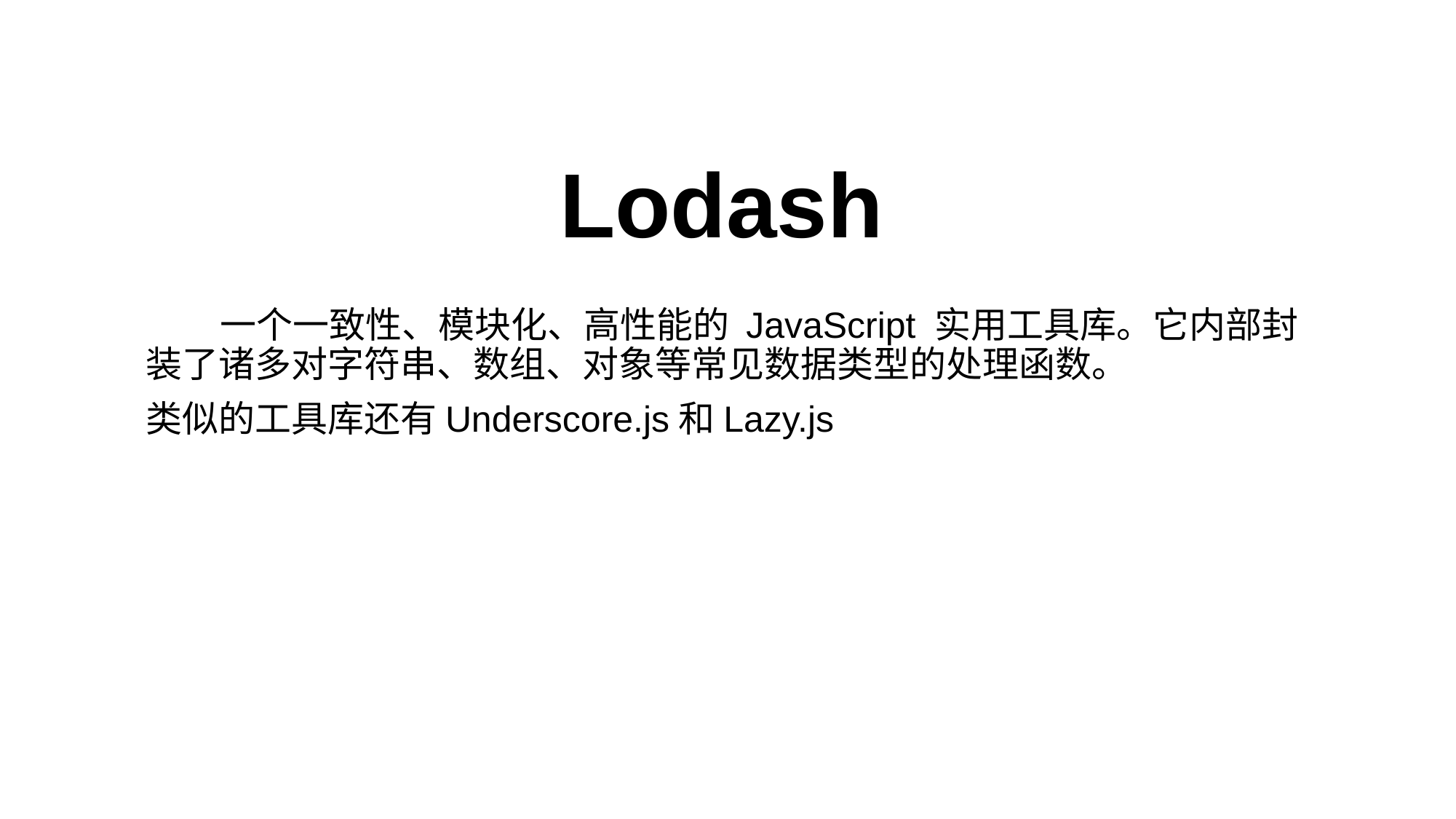

# Lodash
        一个一致性、模块化、高性能的 JavaScript 实用工具库。它内部封装了诸多对字符串、数组、对象等常见数据类型的处理函数。
类似的工具库还有Underscore.js和Lazy.js